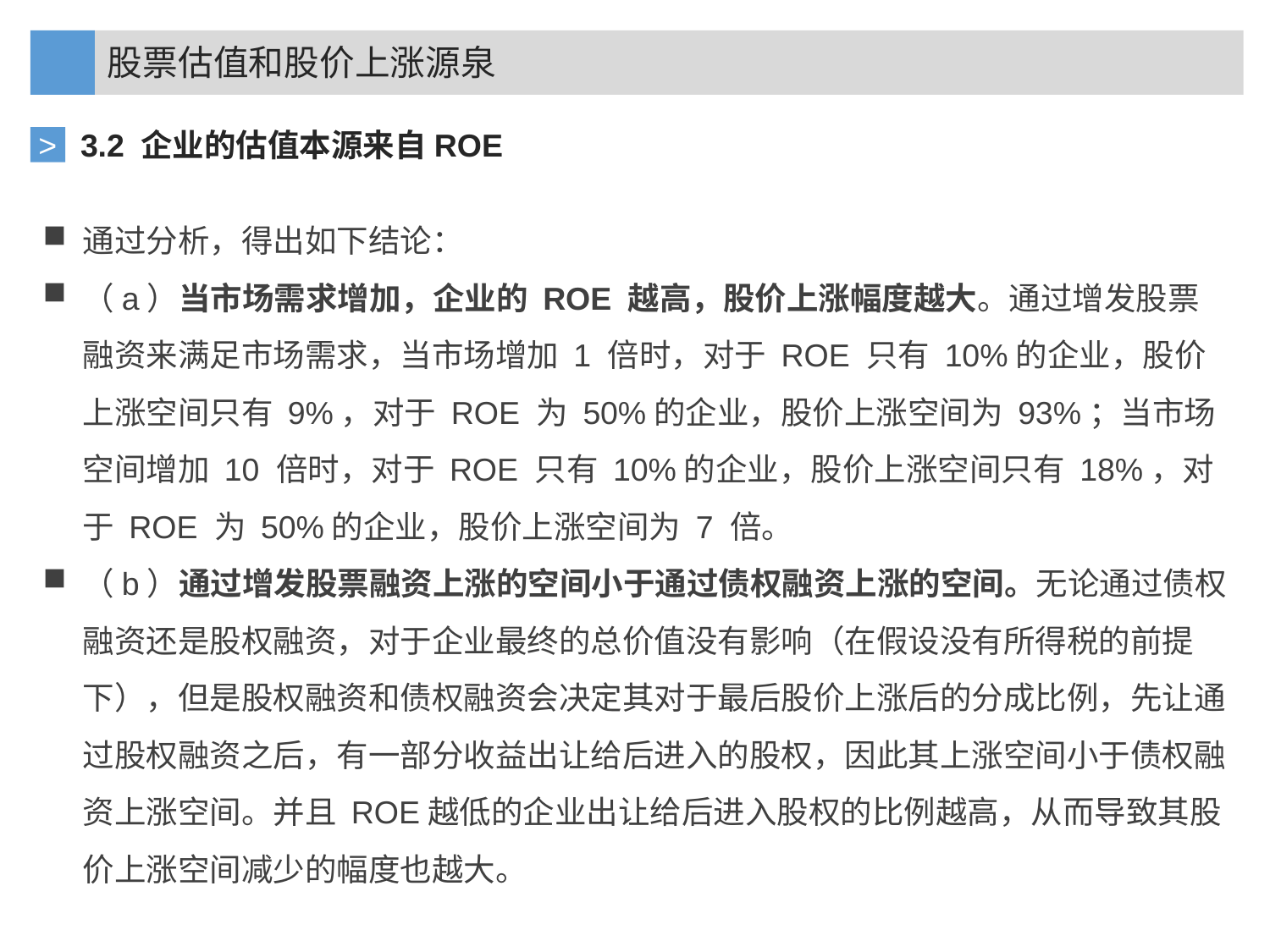

股票估值和股价上涨源泉
3.2 企业的估值本源来自ROE
>
通过分析，得出如下结论：
（a）当市场需求增加，企业的 ROE 越高，股价上涨幅度越大。通过增发股票融资来满足市场需求，当市场增加 1 倍时，对于 ROE 只有 10%的企业，股价上涨空间只有 9%，对于 ROE 为 50%的企业，股价上涨空间为 93%；当市场空间增加 10 倍时，对于 ROE 只有 10%的企业，股价上涨空间只有 18%，对于 ROE 为 50%的企业，股价上涨空间为 7 倍。
（b）通过增发股票融资上涨的空间小于通过债权融资上涨的空间。无论通过债权融资还是股权融资，对于企业最终的总价值没有影响（在假设没有所得税的前提下），但是股权融资和债权融资会决定其对于最后股价上涨后的分成比例，先让通过股权融资之后，有一部分收益出让给后进入的股权，因此其上涨空间小于债权融资上涨空间。并且 ROE越低的企业出让给后进入股权的比例越高，从而导致其股价上涨空间减少的幅度也越大。